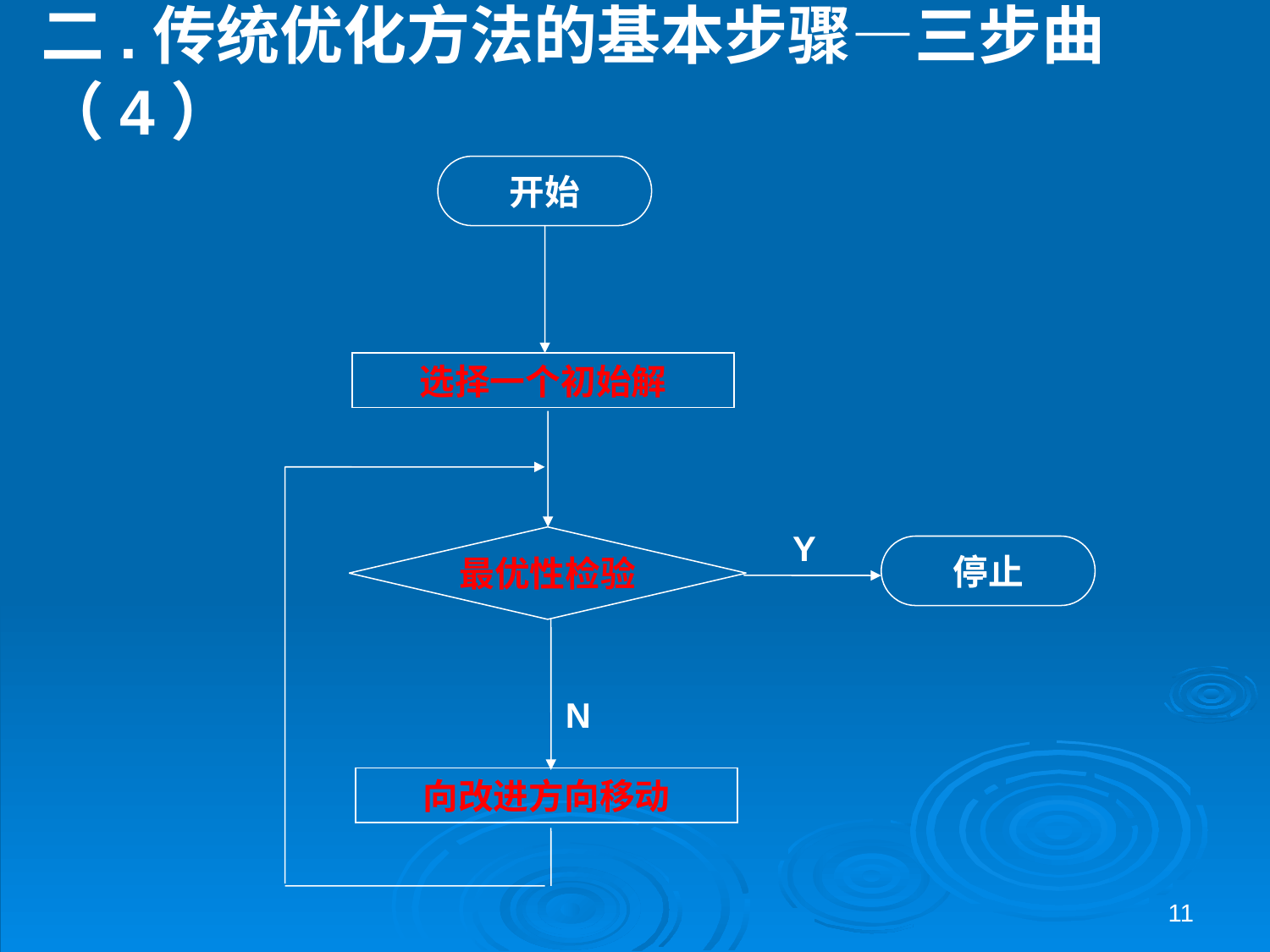

二.传统优化方法的基本步骤—三步曲（4）
开始

选择一个初始解

最优性检验

向改进方向移动

Y
停止

N
11